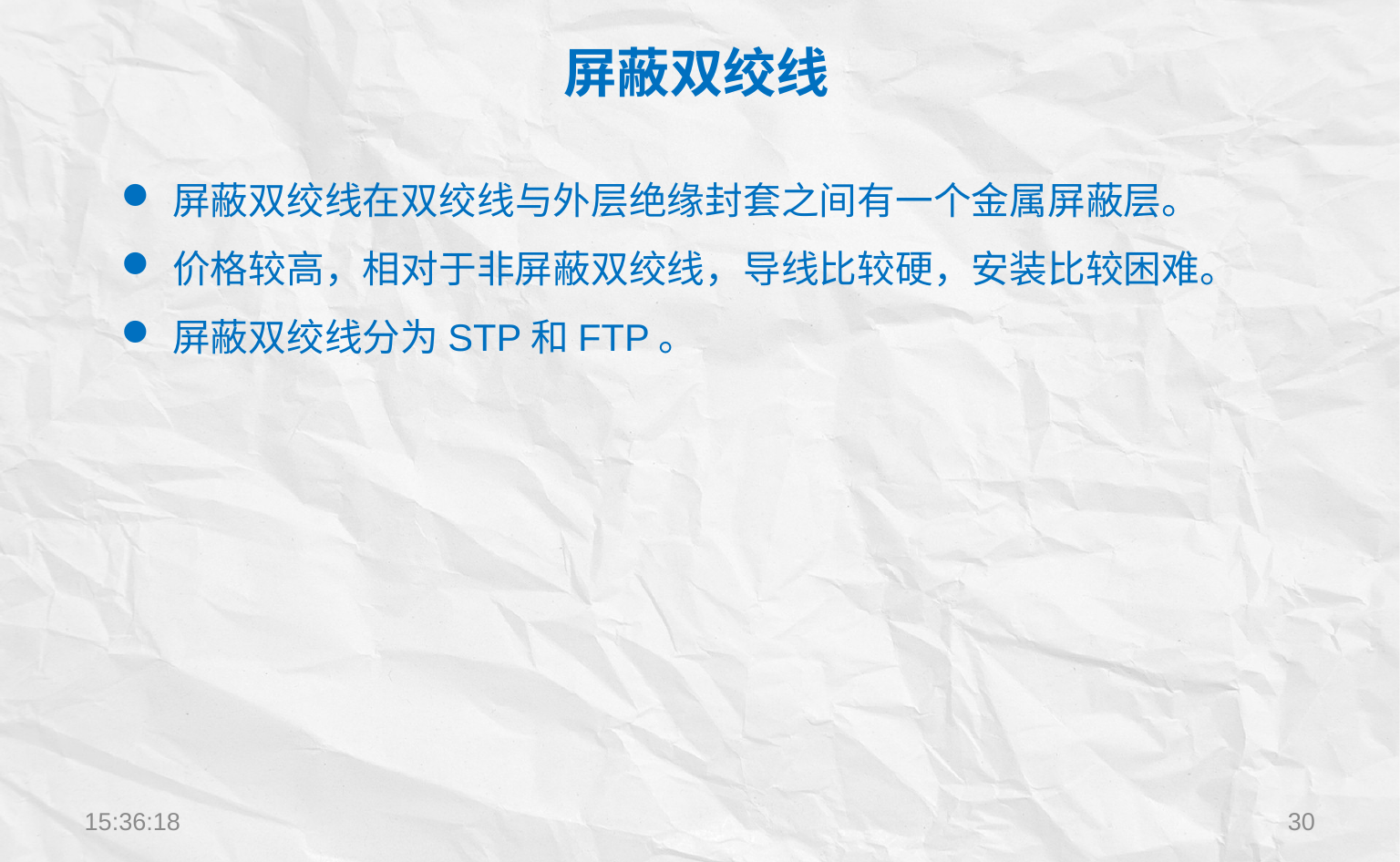

屏蔽双绞线
屏蔽双绞线在双绞线与外层绝缘封套之间有一个金属屏蔽层。
价格较高，相对于非屏蔽双绞线，导线比较硬，安装比较困难。
屏蔽双绞线分为STP和FTP。

15:36:18
 30